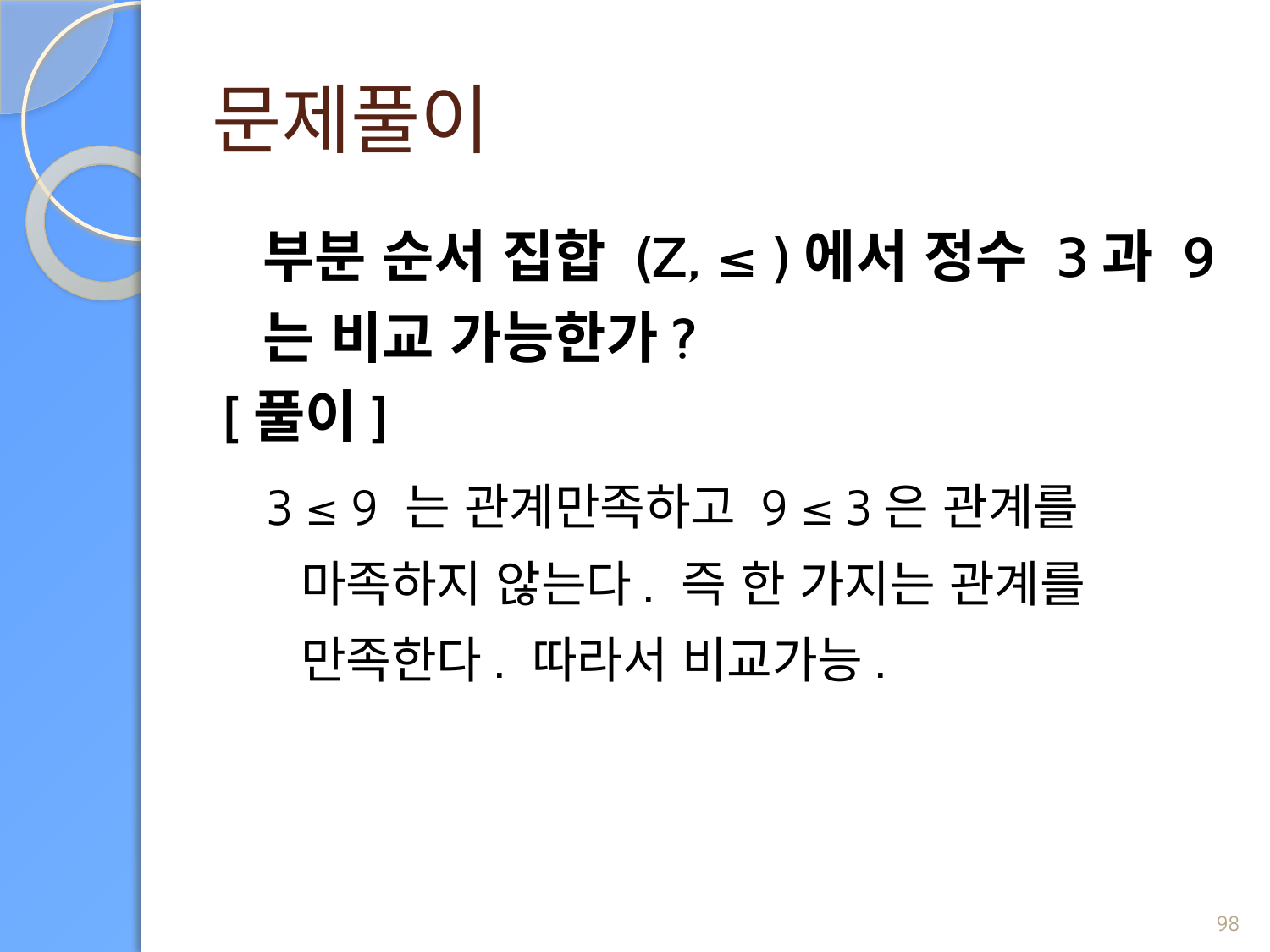

# 문제풀이
	부분 순서 집합 (Z, ≤ )에서 정수 3과 9는 비교 가능한가?
[풀이]
3 ≤ 9 는 관계만족하고 9 ≤ 3은 관계를 마족하지 않는다. 즉 한 가지는 관계를 만족한다. 따라서 비교가능.
98